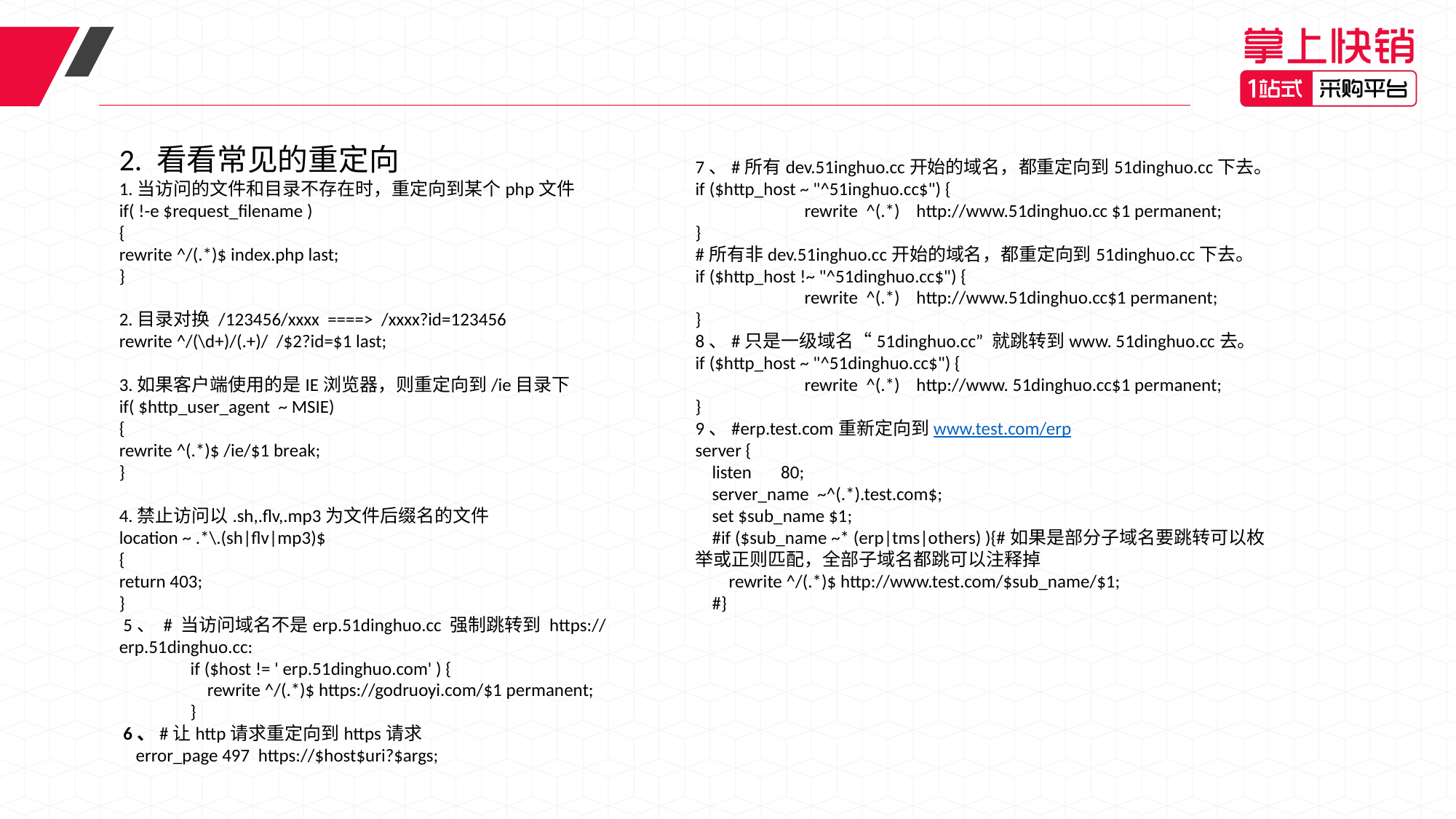

2. 看看常见的重定向
1.当访问的文件和目录不存在时，重定向到某个php文件
if( !-e $request_filename )
{
rewrite ^/(.*)$ index.php last;
}

2.目录对换 /123456/xxxx  ====>  /xxxx?id=123456
rewrite ^/(\d+)/(.+)/  /$2?id=$1 last;

3.如果客户端使用的是IE浏览器，则重定向到/ie目录下
if( $http_user_agent  ~ MSIE)
{
rewrite ^(.*)$ /ie/$1 break;
}

4.禁止访问以.sh,.flv,.mp3为文件后缀名的文件
location ~ .*\.(sh|flv|mp3)$
{
return 403;
}
 5、 # 当访问域名不是erp.51dinghuo.cc 强制跳转到 https:// erp.51dinghuo.cc:
    if ($host != ' erp.51dinghuo.com' ) {
        rewrite ^/(.*)$ https://godruoyi.com/$1 permanent;
    }
 6、#让http请求重定向到https请求
    error_page 497  https://$host$uri?$args;

7、#所有dev.51inghuo.cc开始的域名，都重定向到51dinghuo.cc下去。
if ($http_host ~ "^51inghuo.cc$") {
	rewrite  ^(.*)    http://www.51dinghuo.cc $1 permanent;
}
#所有非dev.51inghuo.cc开始的域名，都重定向到51dinghuo.cc下去。
if ($http_host !~ "^51dinghuo.cc$") {
	rewrite  ^(.*)    http://www.51dinghuo.cc$1 permanent;
}
8、#只是一级域名“51dinghuo.cc” 就跳转到www. 51dinghuo.cc去。
if ($http_host ~ "^51dinghuo.cc$") {
	rewrite  ^(.*)    http://www. 51dinghuo.cc$1 permanent;
}
9、#erp.test.com重新定向到www.test.com/erp
server {
    listen       80;
    server_name  ~^(.*).test.com$;
    set $sub_name $1;
    #if ($sub_name ~* (erp|tms|others) ){#如果是部分子域名要跳转可以枚举或正则匹配，全部子域名都跳可以注释掉
        rewrite ^/(.*)$ http://www.test.com/$sub_name/$1;
    #}